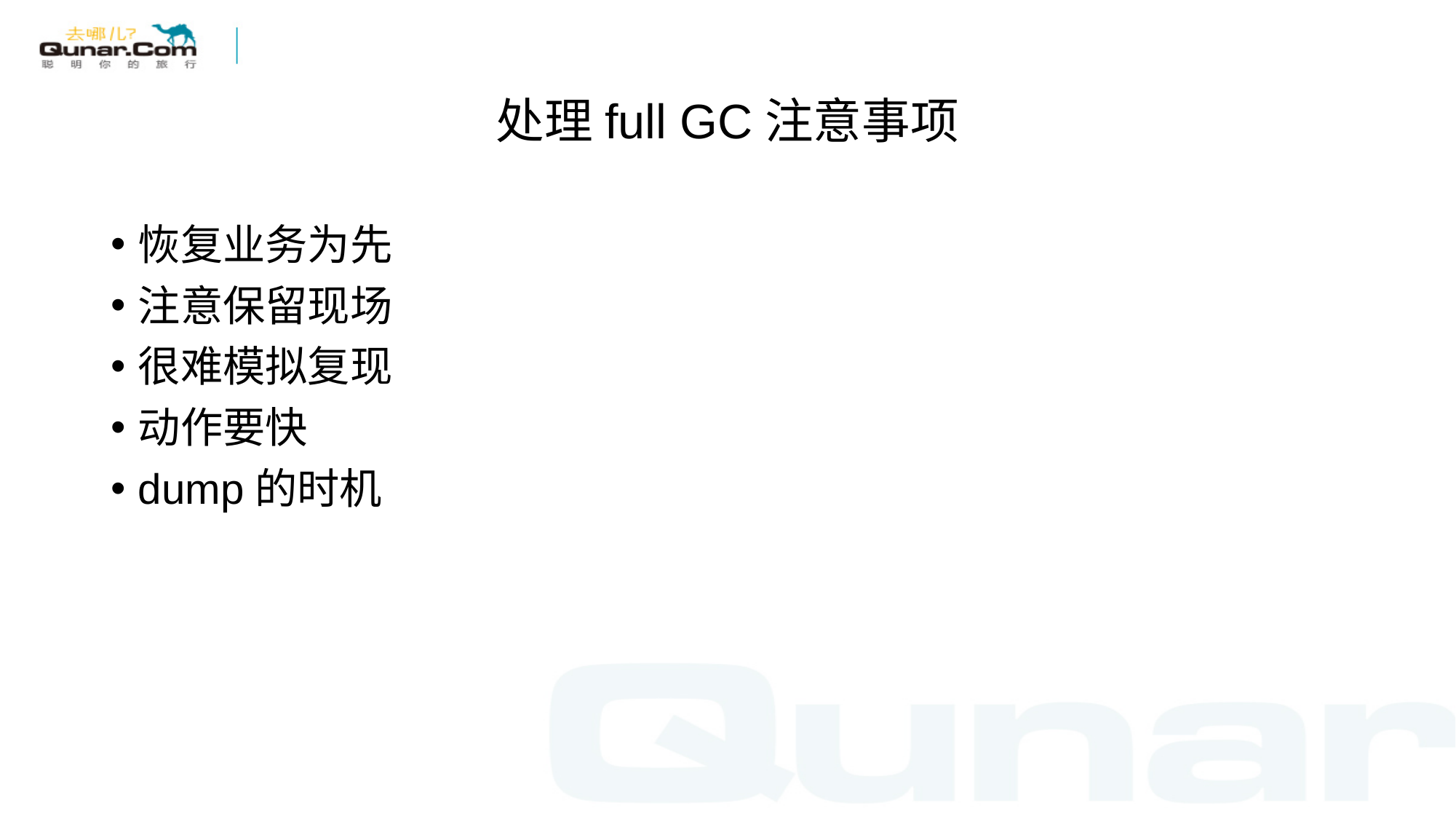

# 处理full GC注意事项
恢复业务为先
注意保留现场
很难模拟复现
动作要快
dump的时机